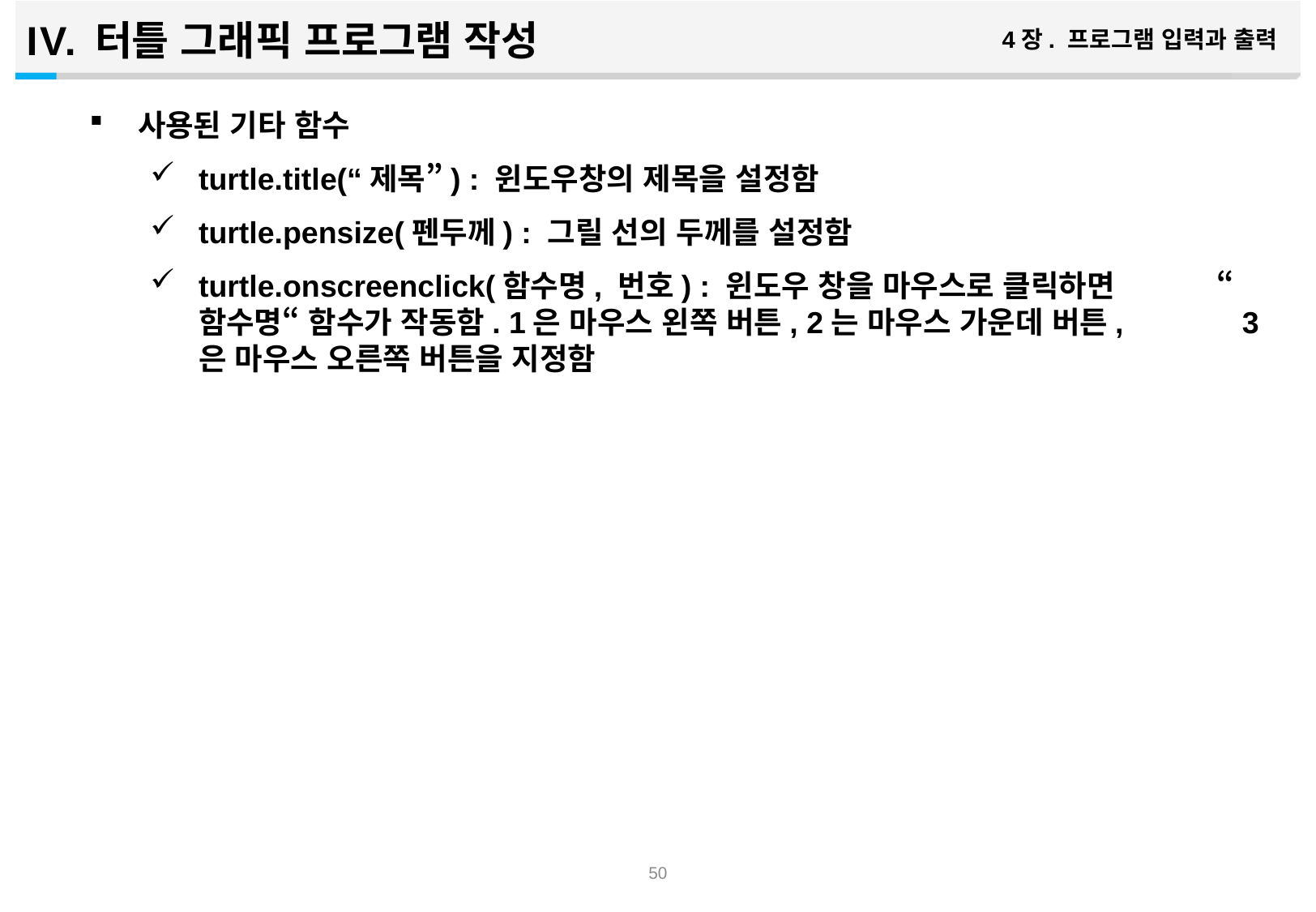

터틀 그래픽 프로그램 작성
4장. 프로그램 입력과 출력
사용된 기타 함수
turtle.title(“제목”) : 윈도우창의 제목을 설정함
turtle.pensize(펜두께) : 그릴 선의 두께를 설정함
turtle.onscreenclick(함수명, 번호) : 윈도우 창을 마우스로 클릭하면            “함수명“ 함수가 작동함. 1은 마우스 왼쪽 버튼, 2는 마우스 가운데 버튼,              3은 마우스 오른쪽 버튼을 지정함
50